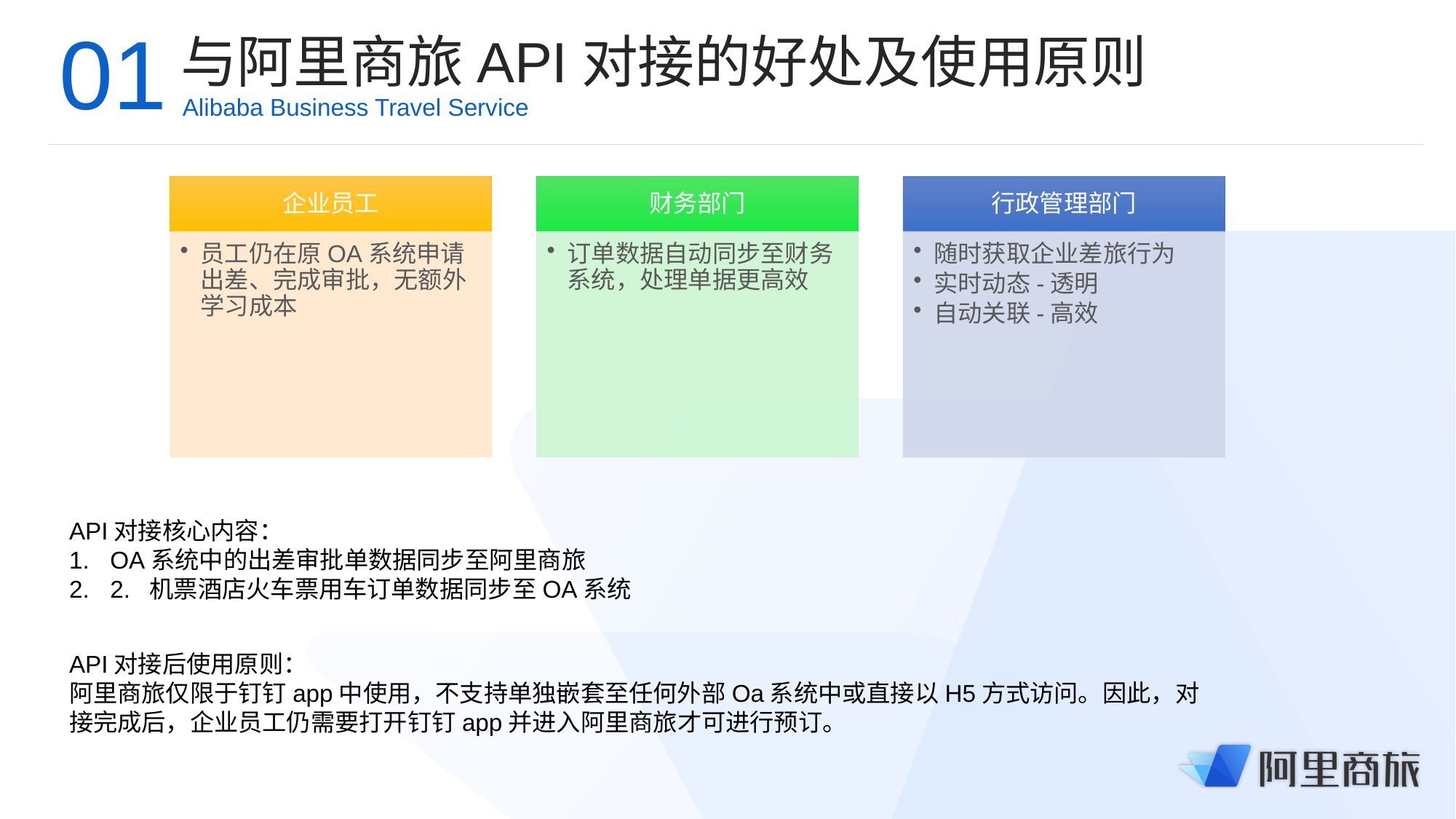

01
与阿里商旅API对接的好处及使用原则
企业员工
员工仍在原OA系统申请出差、完成审批，无额外学习成本

财务部门
订单数据自动同步至财务系统，处理单据更高效

行政管理部门
随时获取企业差旅行为
实时动态-透明
自动关联-高效

API对接核心内容：
OA系统中的出差审批单数据同步至阿里商旅
2.  机票酒店火车票用车订单数据同步至OA系统
API对接后使用原则：
阿里商旅仅限于钉钉app中使用，不支持单独嵌套至任何外部Oa系统中或直接以H5方式访问。因此，对接完成后，企业员工仍需要打开钉钉app并进入阿里商旅才可进行预订。